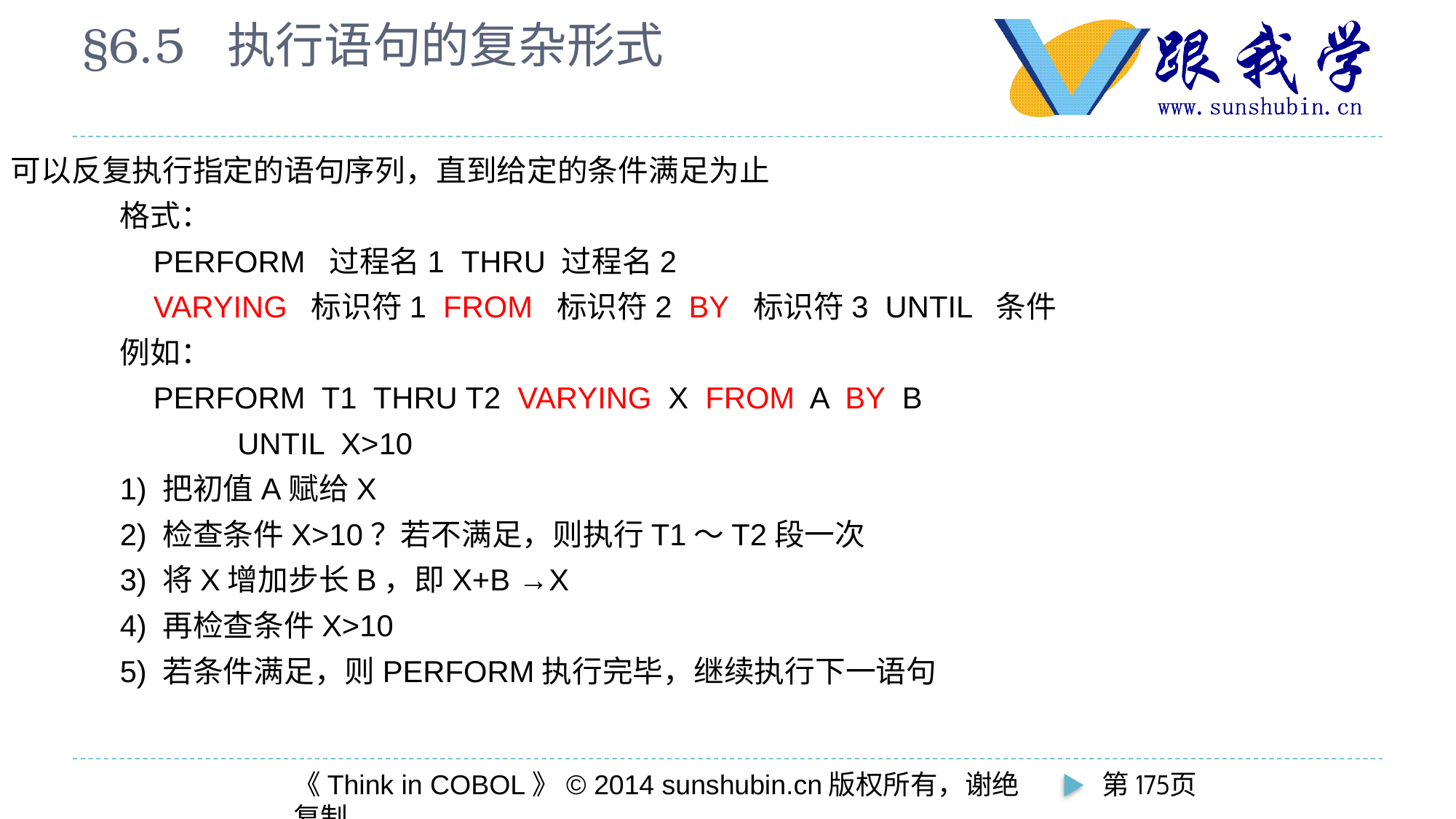

# §6.5  执行语句的复杂形式
可以反复执行指定的语句序列，直到给定的条件满足为止
	格式：
	    PERFORM  过程名1  THRU 过程名2
	    VARYING  标识符1  FROM  标识符2  BY  标识符3  UNTIL  条件
	例如：
	    PERFORM  T1  THRU T2  VARYING  X  FROM  A  BY  B
		 UNTIL  X>10
	1) 把初值A赋给X
	2) 检查条件X>10？若不满足，则执行T1～T2段一次
	3) 将X增加步长B，即X+B →X
	4) 再检查条件X>10
	5) 若条件满足，则PERFORM执行完毕，继续执行下一语句